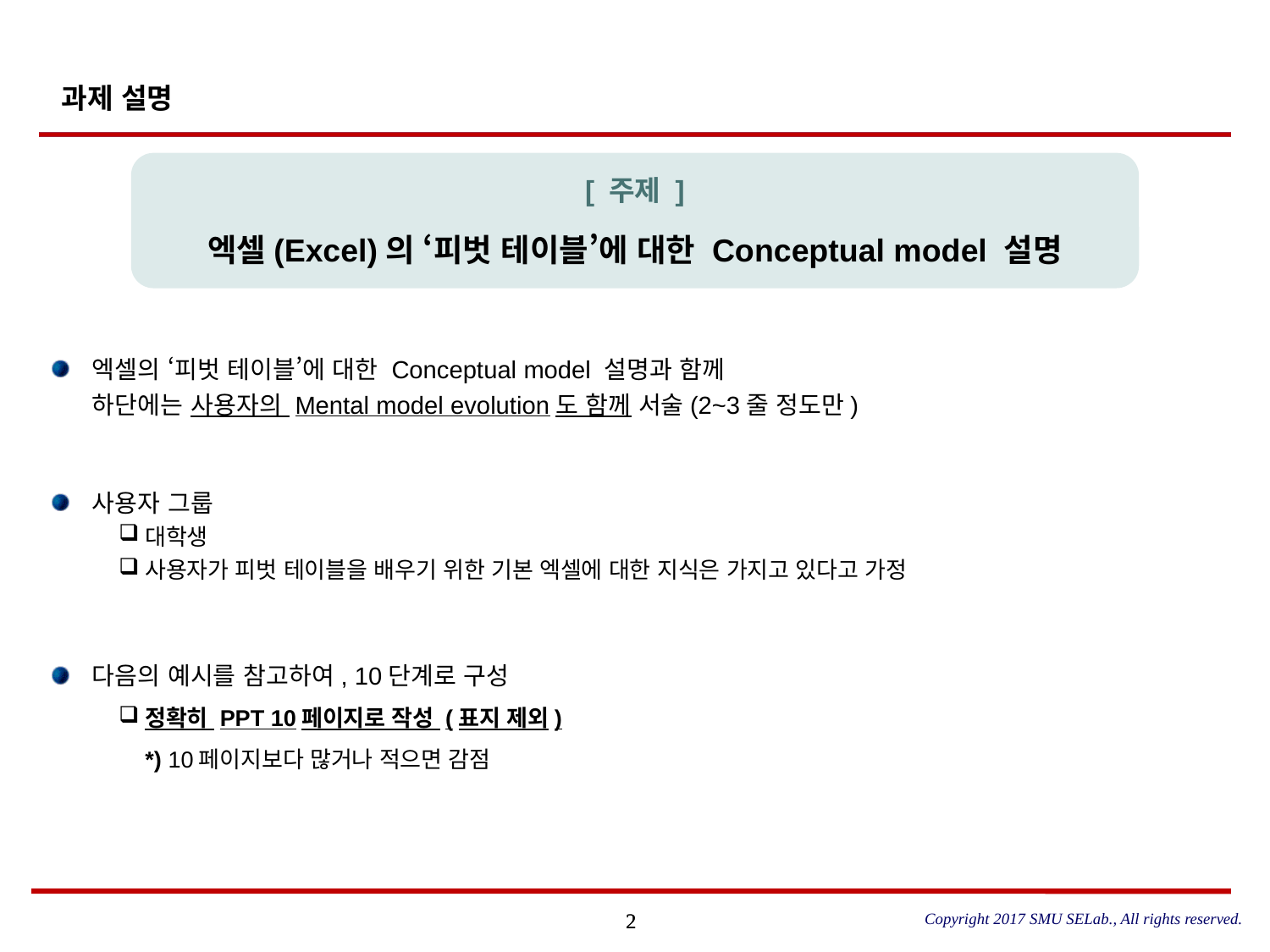

# 과제 설명

엑셀의 ‘피벗 테이블’에 대한 Conceptual model 설명과 함께
하단에는 사용자의 Mental model evolution도 함께 서술(2~3줄 정도만)

사용자 그룹
대학생
사용자가 피벗 테이블을 배우기 위한 기본 엑셀에 대한 지식은 가지고 있다고 가정

다음의 예시를 참고하여, 10단계로 구성
정확히 PPT 10페이지로 작성 (표지 제외)
*) 10페이지보다 많거나 적으면 감점

[ 주제 ]

엑셀(Excel)의 ‘피벗 테이블’에 대한 Conceptual model 설명
Copyright 2017 SMU SELab., All rights reserved.